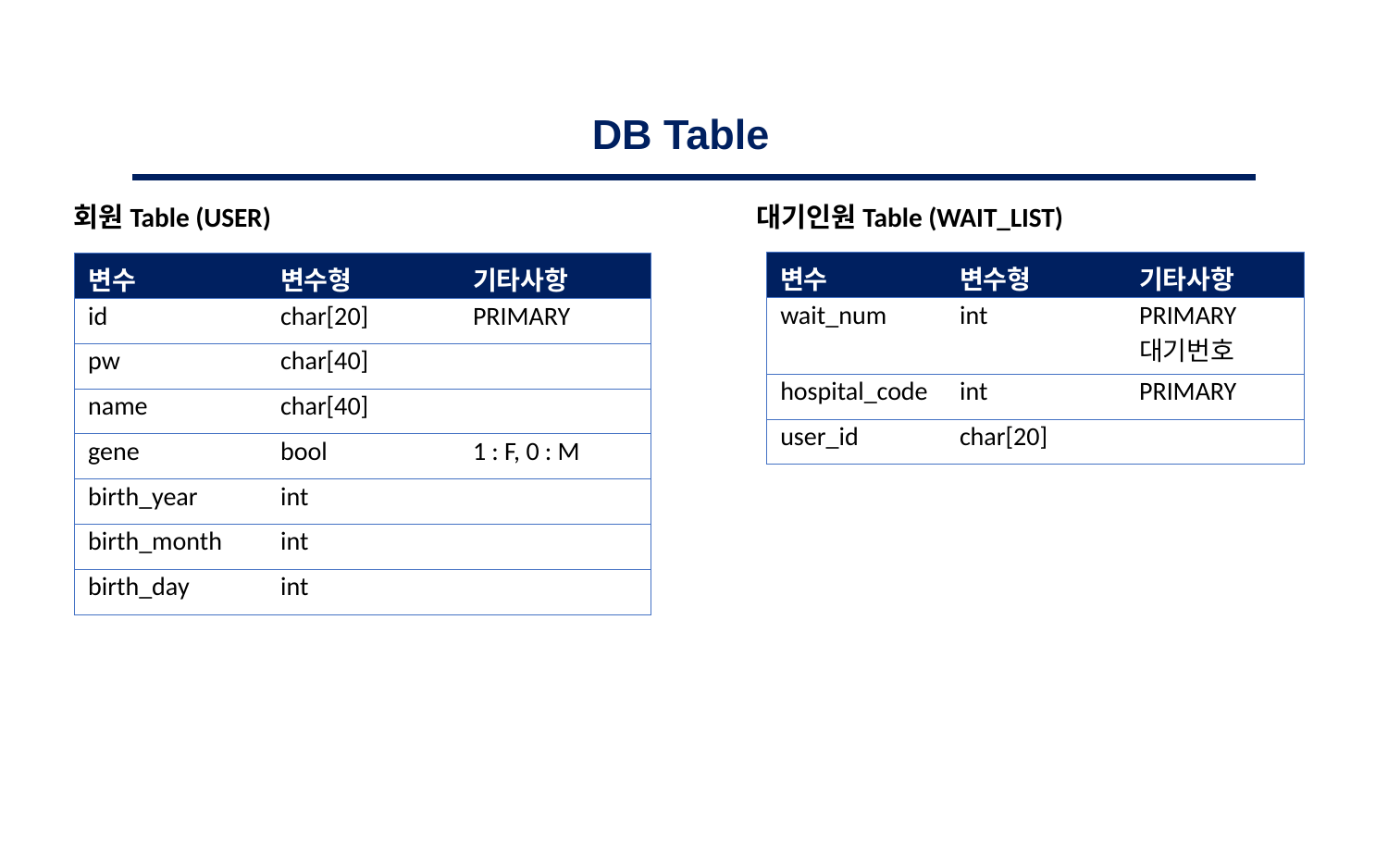

DB Table
회원Table (USER)
대기인원Table (WAIT_LIST)
| 변수 | 변수형 | 기타사항 |
| --- | --- | --- |
| wait\_num | int | PRIMARY 대기번호 |
| hospital\_code | int | PRIMARY |
| user\_id | char[20] |  |
| 변수 | 변수형 | 기타사항 |
| --- | --- | --- |
| id | char[20] | PRIMARY |
| pw | char[40] |  |
| name | char[40] |  |
| gene | bool | 1 : F, 0 : M |
| birth\_year | int |  |
| birth\_month | int |  |
| birth\_day | int |  |